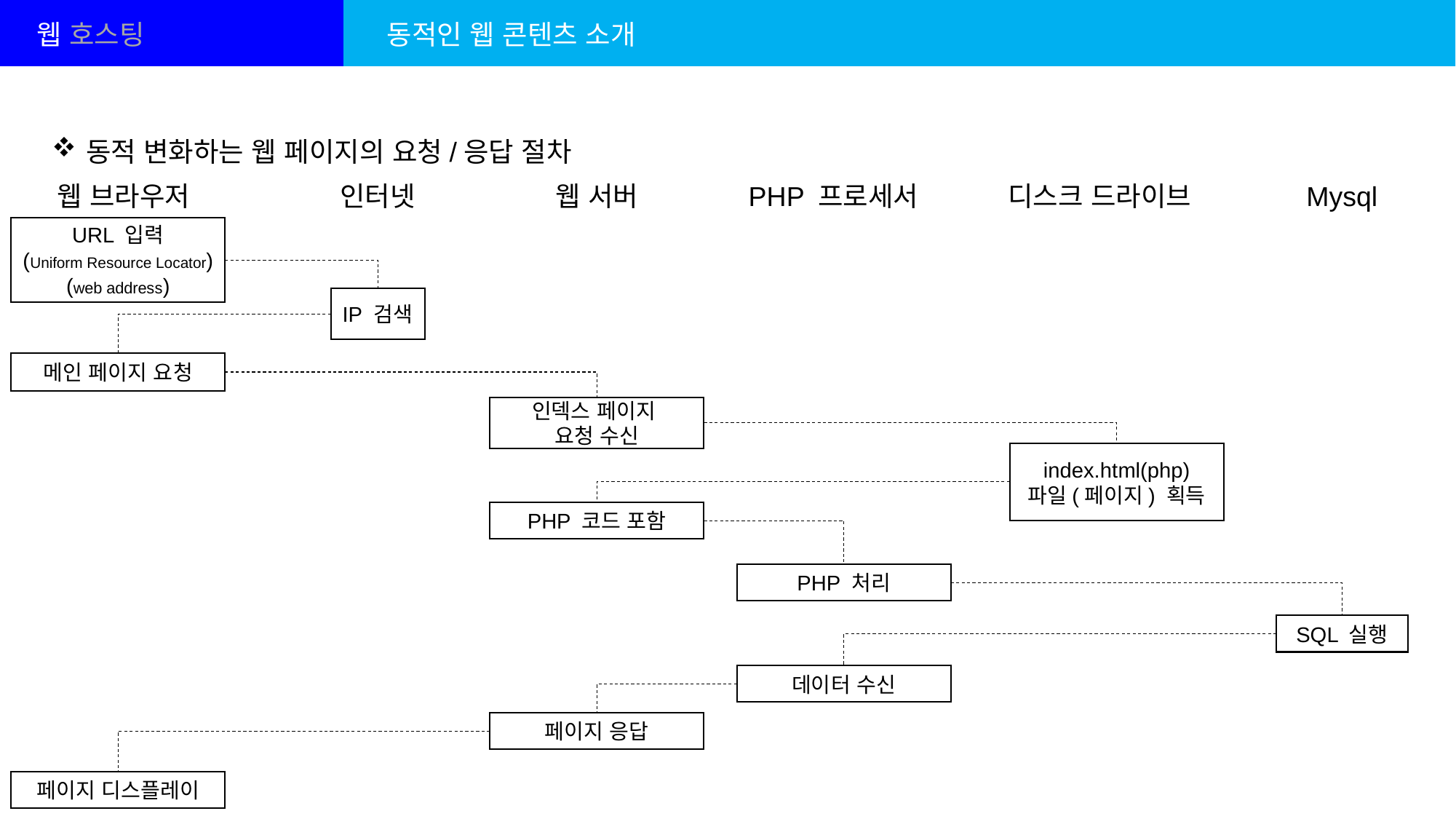

웹 호스팅
동적인 웹 콘텐츠 소개
동적 변화하는 웹 페이지의 요청/응답 절차
웹 브라우저
인터넷
웹 서버
PHP 프로세서
디스크 드라이브
Mysql
URL 입력
(Uniform Resource Locator)
(web address)
IP 검색
메인 페이지 요청
인덱스 페이지
요청 수신
index.html(php)
파일(페이지) 획득
PHP 코드 포함
PHP 처리
SQL 실행
데이터 수신
페이지 응답
페이지 디스플레이